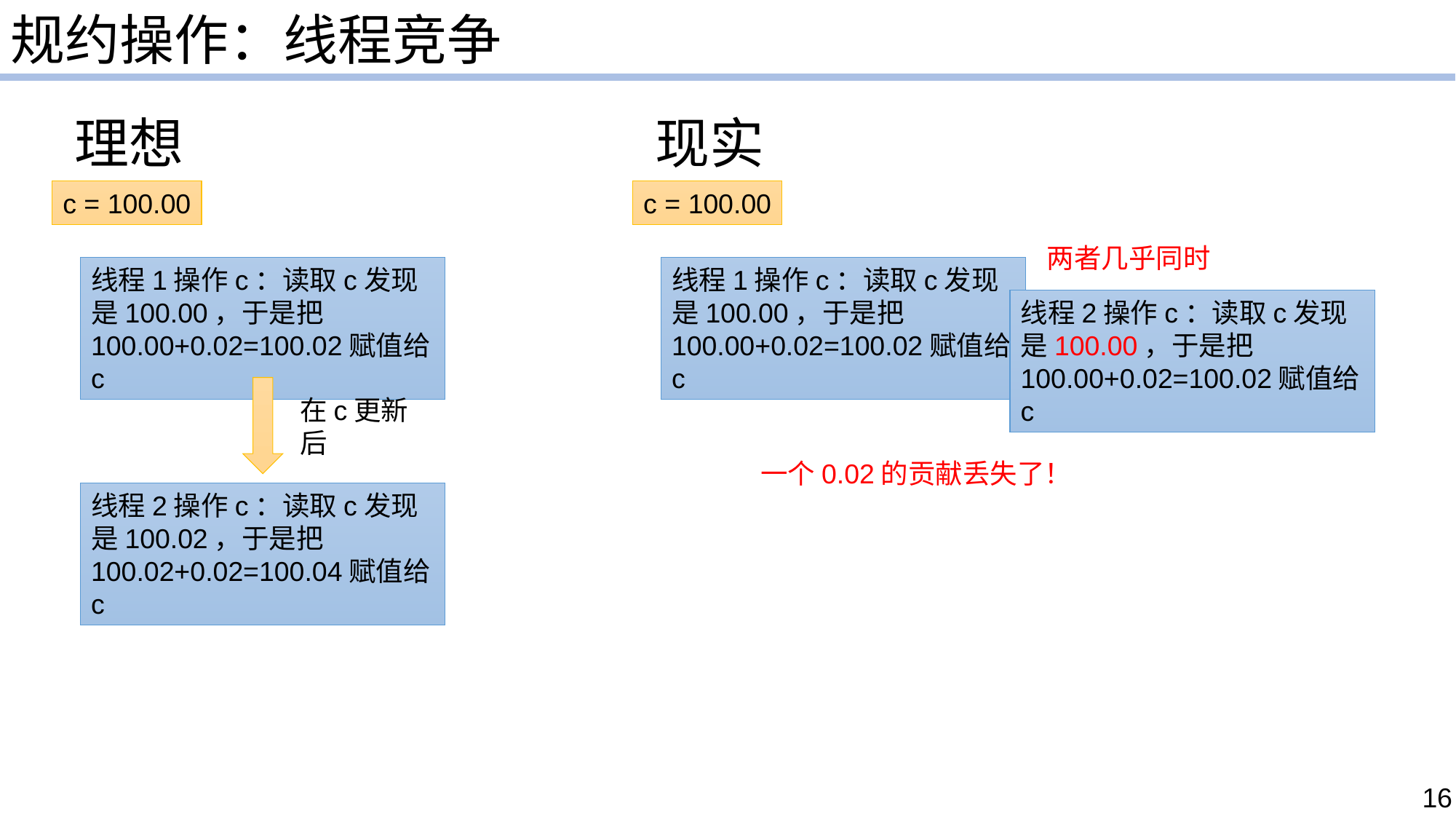

规约操作：线程竞争
理想
现实
c = 100.00
c = 100.00
两者几乎同时
线程1操作c：读取c发现是100.00，于是把100.00+0.02=100.02赋值给c
线程2操作c：读取c发现是100.00，于是把100.00+0.02=100.02赋值给c
线程1操作c：读取c发现是100.00，于是把100.00+0.02=100.02赋值给c

在c更新后
线程2操作c：读取c发现是100.02，于是把100.02+0.02=100.04赋值给c
一个0.02的贡献丢失了！
16